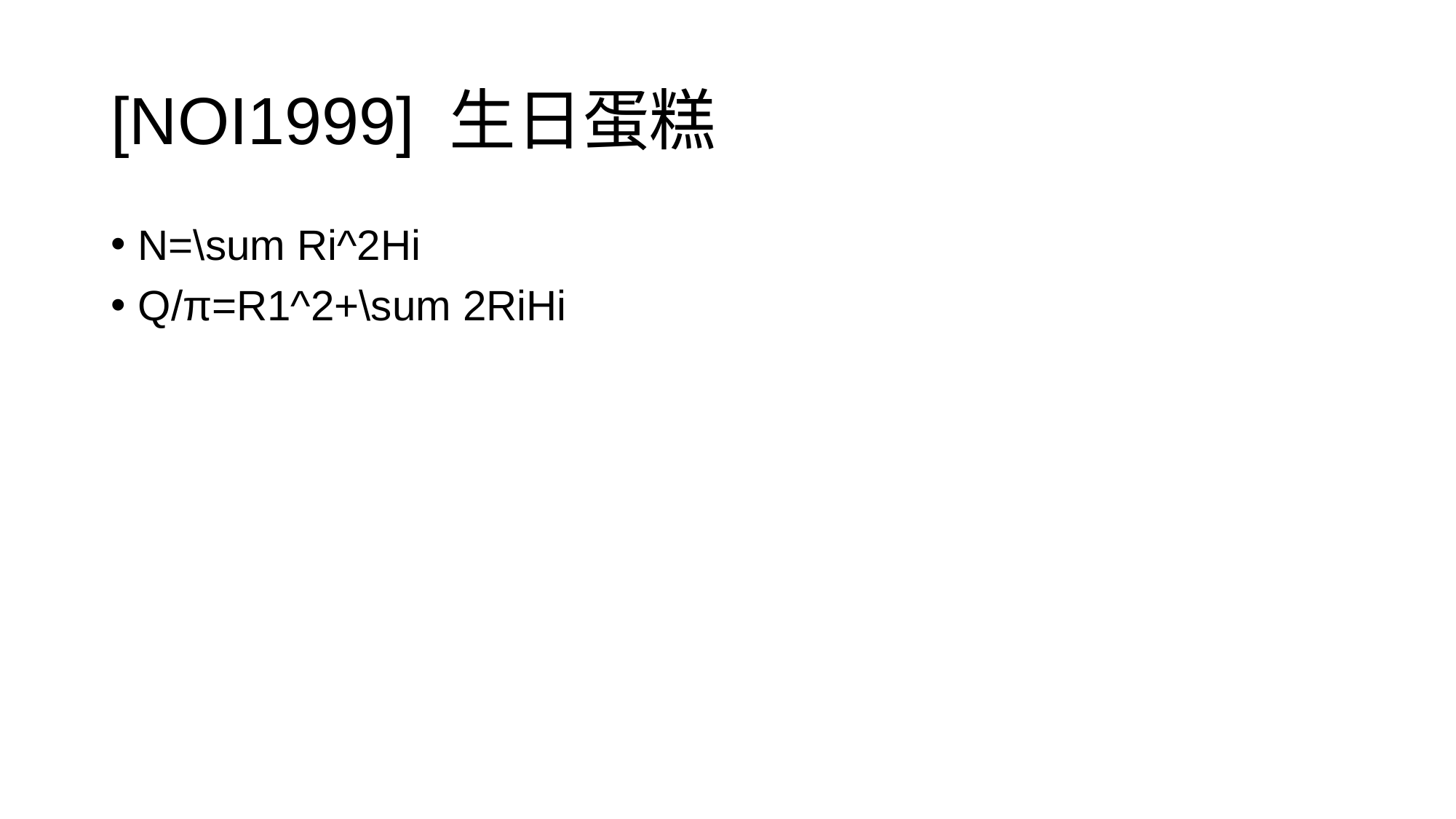

# [NOI1999] 生日蛋糕
N=\sum Ri^2Hi
Q/π=R1^2+\sum 2RiHi